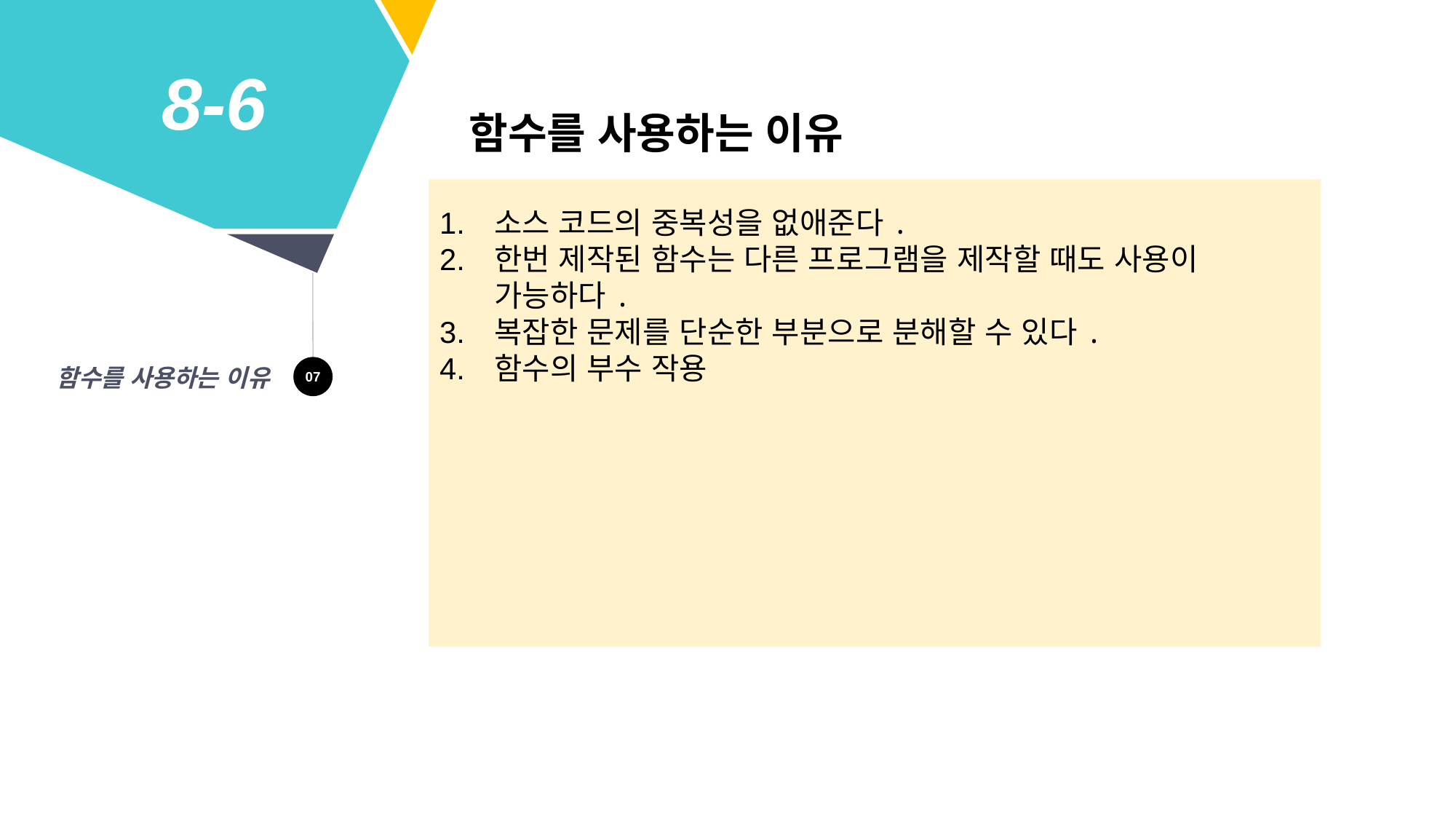

8-6
함수를 사용하는 이유
소스 코드의 중복성을 없애준다.
한번 제작된 함수는 다른 프로그램을 제작할 때도 사용이 가능하다.
복잡한 문제를 단순한 부분으로 분해할 수 있다.
함수의 부수 작용
07
함수를 사용하는 이유